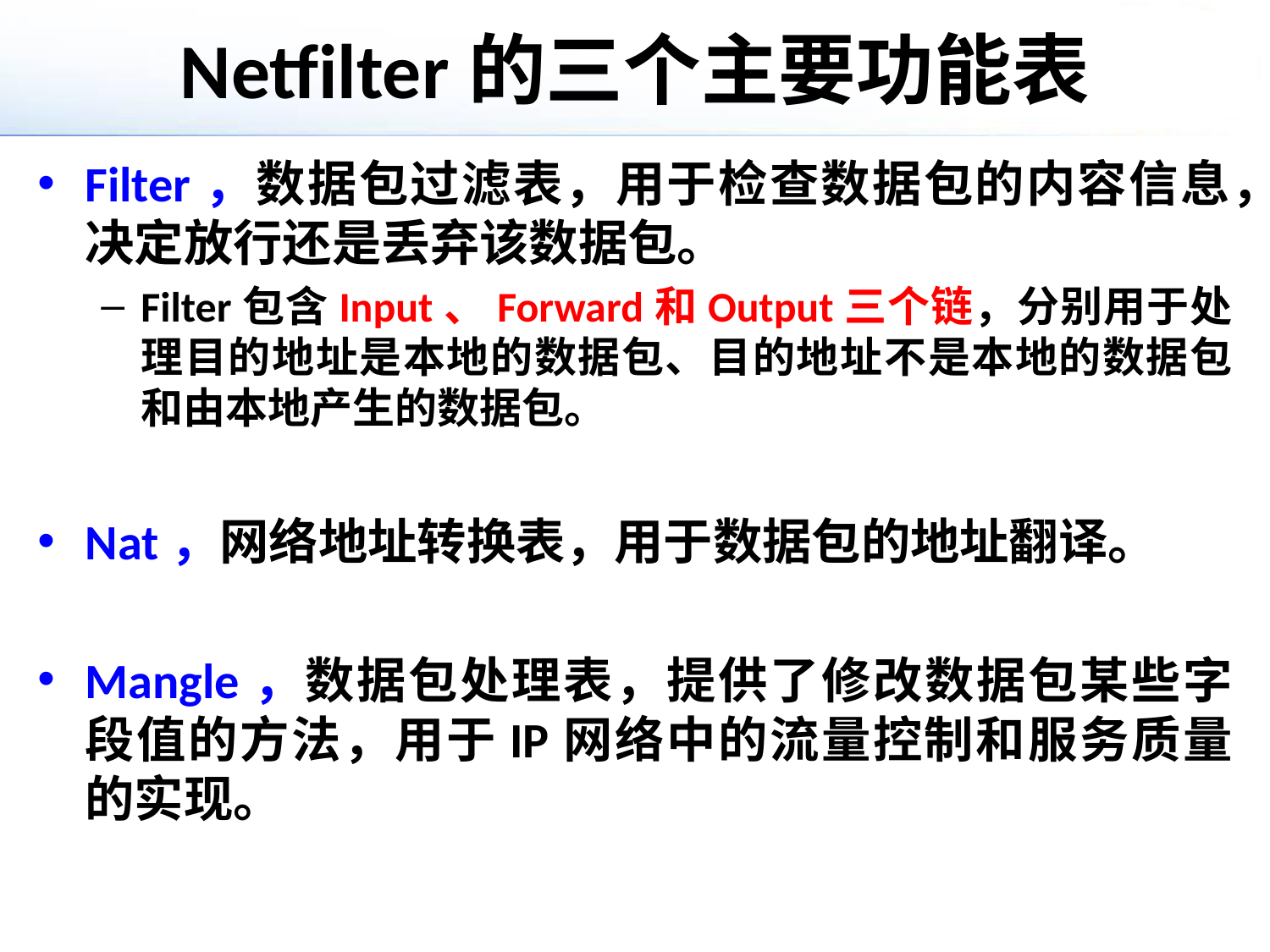

# Netfilter的三个主要功能表
Filter，数据包过滤表，用于检查数据包的内容信息，决定放行还是丢弃该数据包。
Filter包含Input、Forward和Output三个链，分别用于处理目的地址是本地的数据包、目的地址不是本地的数据包和由本地产生的数据包。

Nat，网络地址转换表，用于数据包的地址翻译。

Mangle，数据包处理表，提供了修改数据包某些字段值的方法，用于IP网络中的流量控制和服务质量的实现。